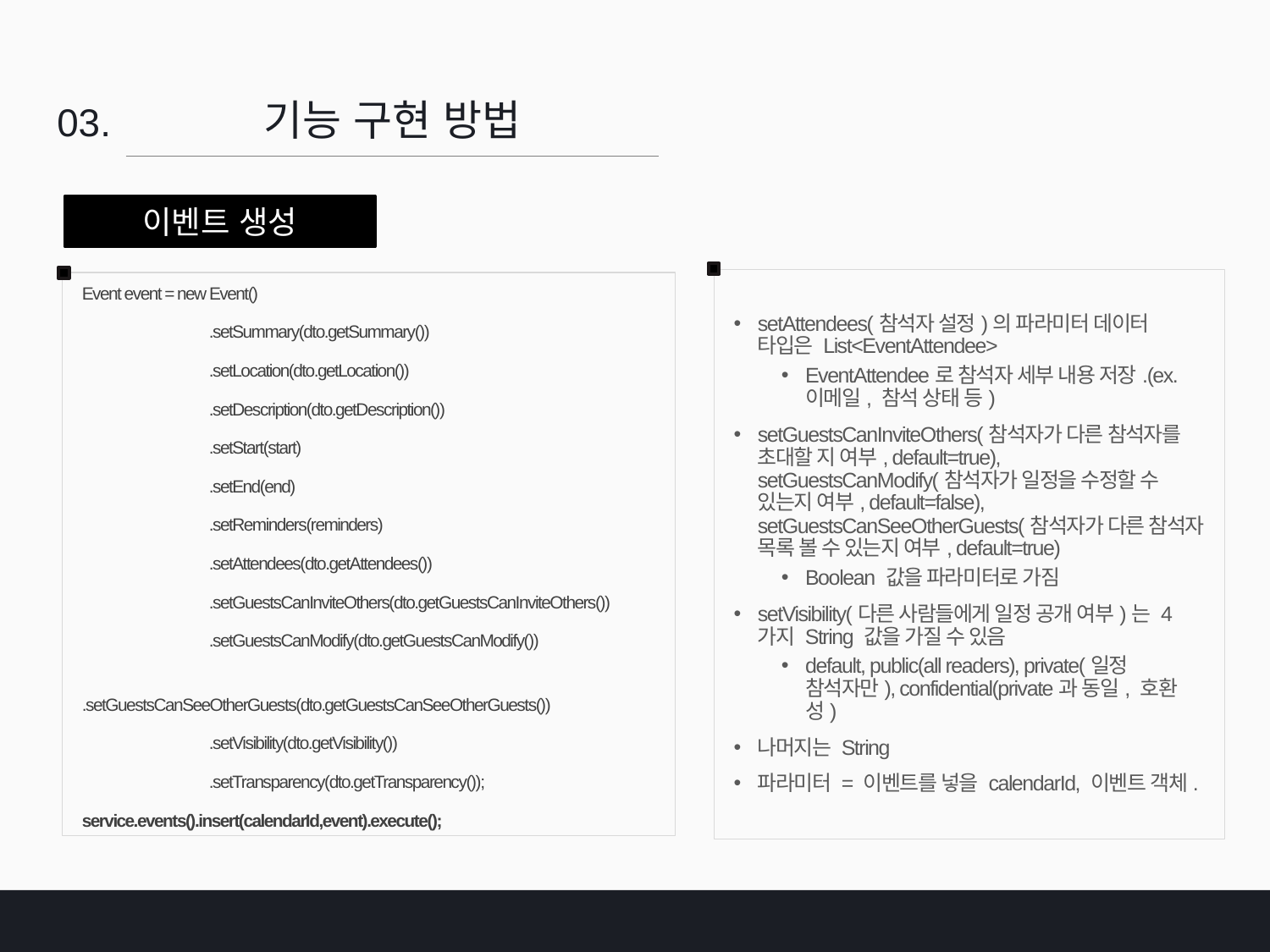

기능 구현 방법
03.
이벤트 생성

setAttendees(참석자 설정)의 파라미터 데이터 타입은 List<EventAttendee>
EventAttendee로 참석자 세부 내용 저장.(ex. 이메일, 참석 상태 등)
setGuestsCanInviteOthers(참석자가 다른 참석자를 초대할 지 여부, default=true), setGuestsCanModify(참석자가 일정을 수정할 수 있는지 여부, default=false), setGuestsCanSeeOtherGuests(참석자가 다른 참석자 목록 볼 수 있는지 여부, default=true)
Boolean 값을 파라미터로 가짐
setVisibility(다른 사람들에게 일정 공개 여부)는 4가지 String 값을 가질 수 있음
default, public(all readers), private(일정 참석자만), confidential(private과 동일, 호환성)
나머지는 String
파라미터 = 이벤트를 넣을 calendarId, 이벤트 객체.
Event event = new Event()
	.setSummary(dto.getSummary())
	.setLocation(dto.getLocation())
	.setDescription(dto.getDescription())
	.setStart(start)
	.setEnd(end)
	.setReminders(reminders)
	.setAttendees(dto.getAttendees())
	.setGuestsCanInviteOthers(dto.getGuestsCanInviteOthers())
	.setGuestsCanModify(dto.getGuestsCanModify())
	.setGuestsCanSeeOtherGuests(dto.getGuestsCanSeeOtherGuests())
	.setVisibility(dto.getVisibility())
	.setTransparency(dto.getTransparency());
service.events().insert(calendarId,event).execute();